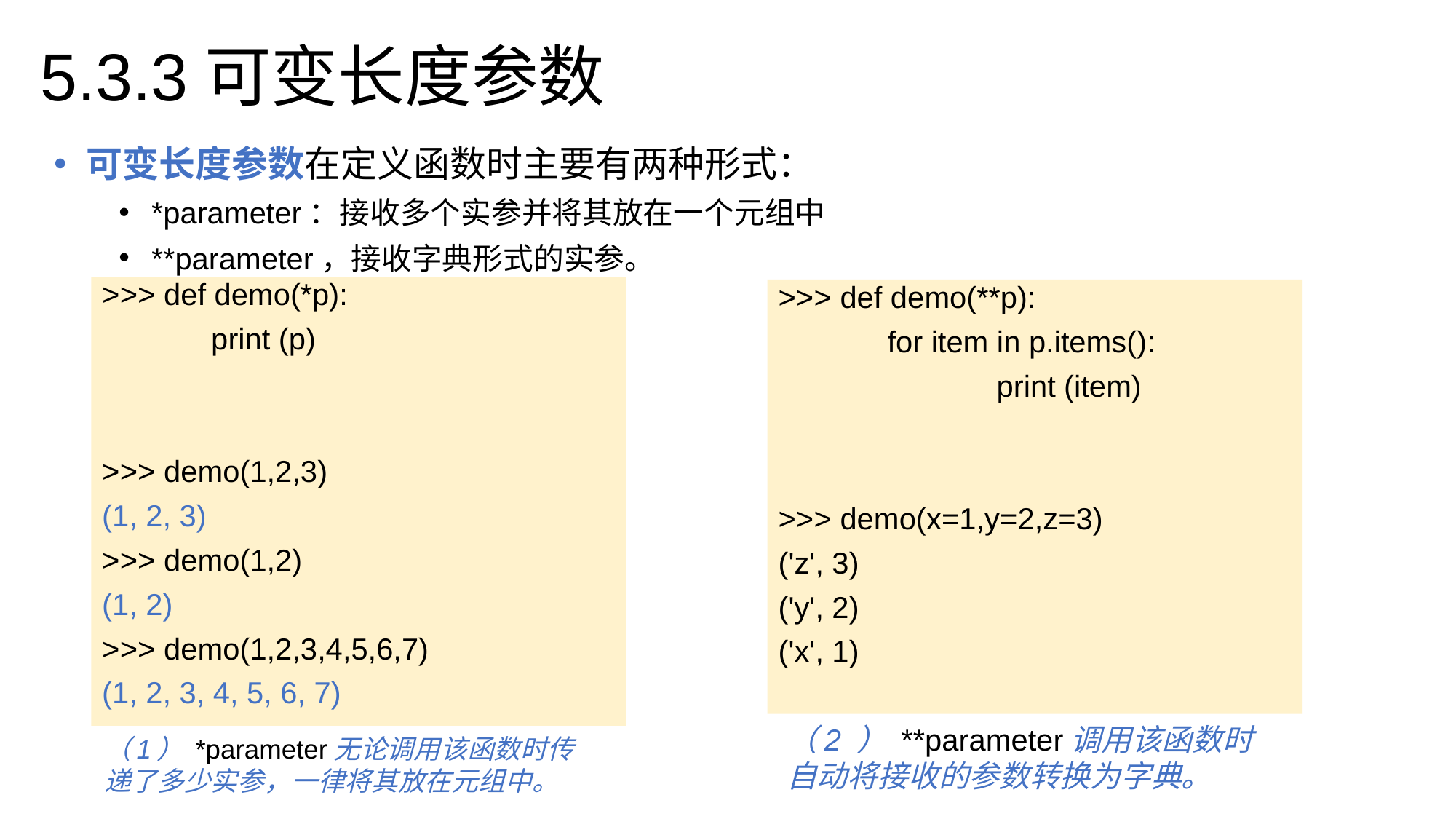

# 5.3.3可变长度参数
可变长度参数在定义函数时主要有两种形式：
*parameter：接收多个实参并将其放在一个元组中
**parameter，接收字典形式的实参。

>>> def demo(*p):
	print (p)

>>> demo(1,2,3)
(1, 2, 3)
>>> demo(1,2)
(1, 2)
>>> demo(1,2,3,4,5,6,7)
(1, 2, 3, 4, 5, 6, 7)
>>> def demo(**p):
	for item in p.items():
		print (item)

>>> demo(x=1,y=2,z=3)
('z', 3)
('y', 2)
('x', 1)
（2 ） **parameter调用该函数时自动将接收的参数转换为字典。
（1） *parameter无论调用该函数时传递了多少实参，一律将其放在元组中。